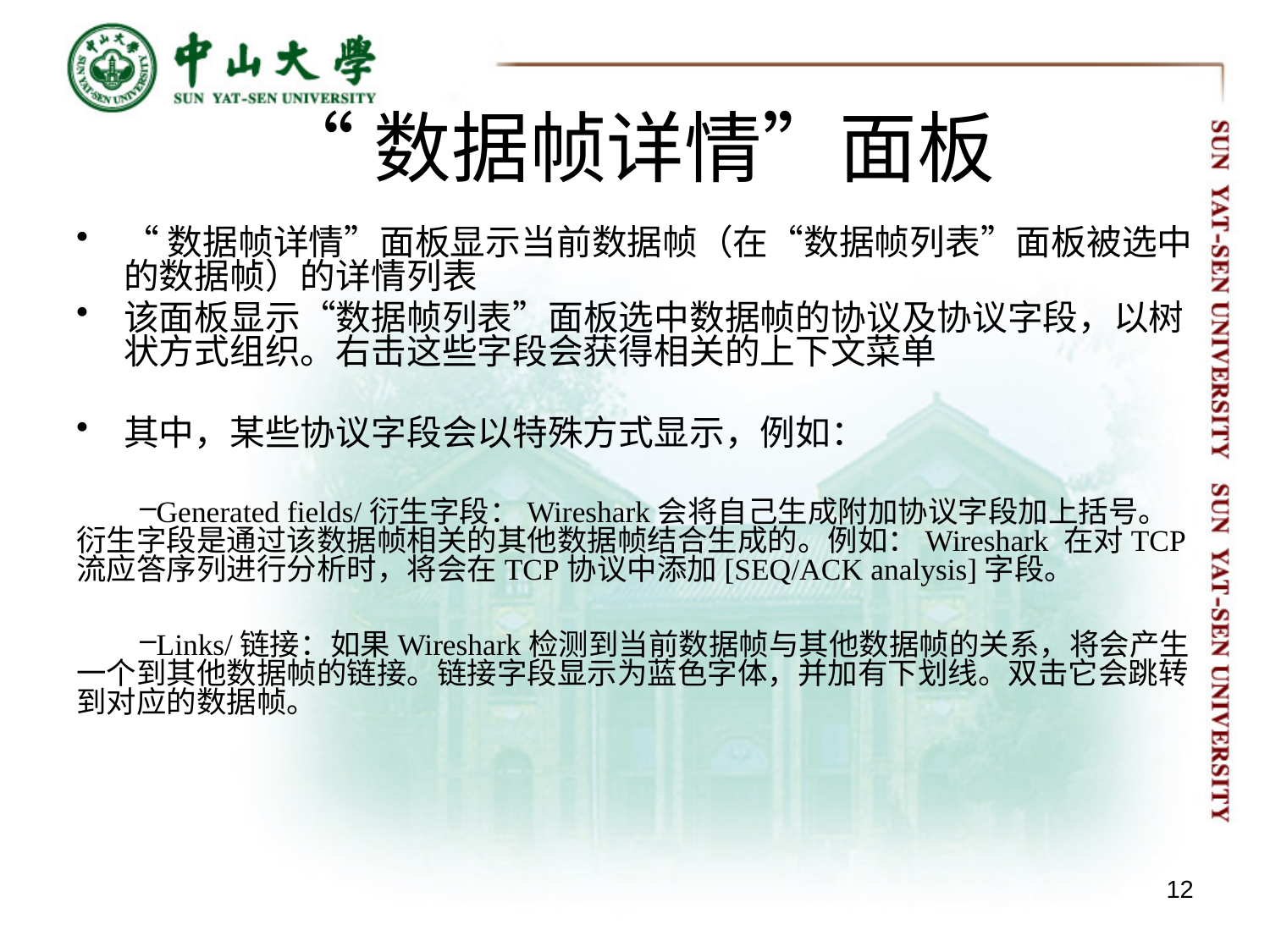

# “数据帧详情”面板
“数据帧详情”面板显示当前数据帧（在“数据帧列表”面板被选中的数据帧）的详情列表
该面板显示“数据帧列表”面板选中数据帧的协议及协议字段，以树状方式组织。右击这些字段会获得相关的上下文菜单

其中，某些协议字段会以特殊方式显示，例如：

Generated fields/衍生字段：Wireshark会将自己生成附加协议字段加上括号。衍生字段是通过该数据帧相关的其他数据帧结合生成的。例如：Wireshark 在对TCP流应答序列进行分析时，将会在TCP协议中添加[SEQ/ACK analysis]字段。

Links/链接：如果Wireshark检测到当前数据帧与其他数据帧的关系，将会产生一个到其他数据帧的链接。链接字段显示为蓝色字体，并加有下划线。双击它会跳转到对应的数据帧。
12